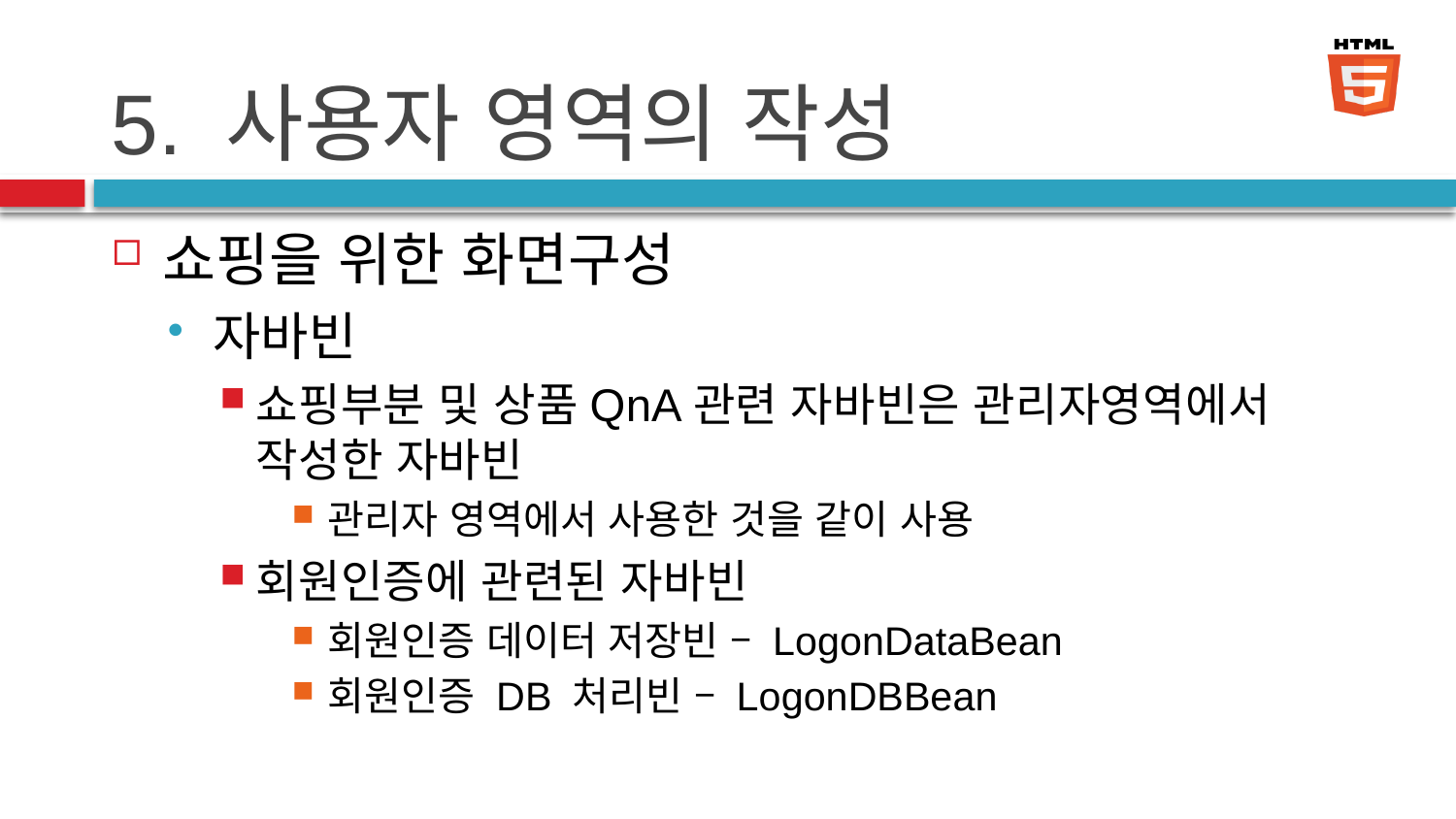

# 5. 사용자 영역의 작성
쇼핑을 위한 화면구성
자바빈
쇼핑부분 및 상품QnA관련 자바빈은 관리자영역에서 작성한 자바빈
관리자 영역에서 사용한 것을 같이 사용
회원인증에 관련된 자바빈
회원인증 데이터 저장빈 – LogonDataBean
회원인증 DB 처리빈 – LogonDBBean